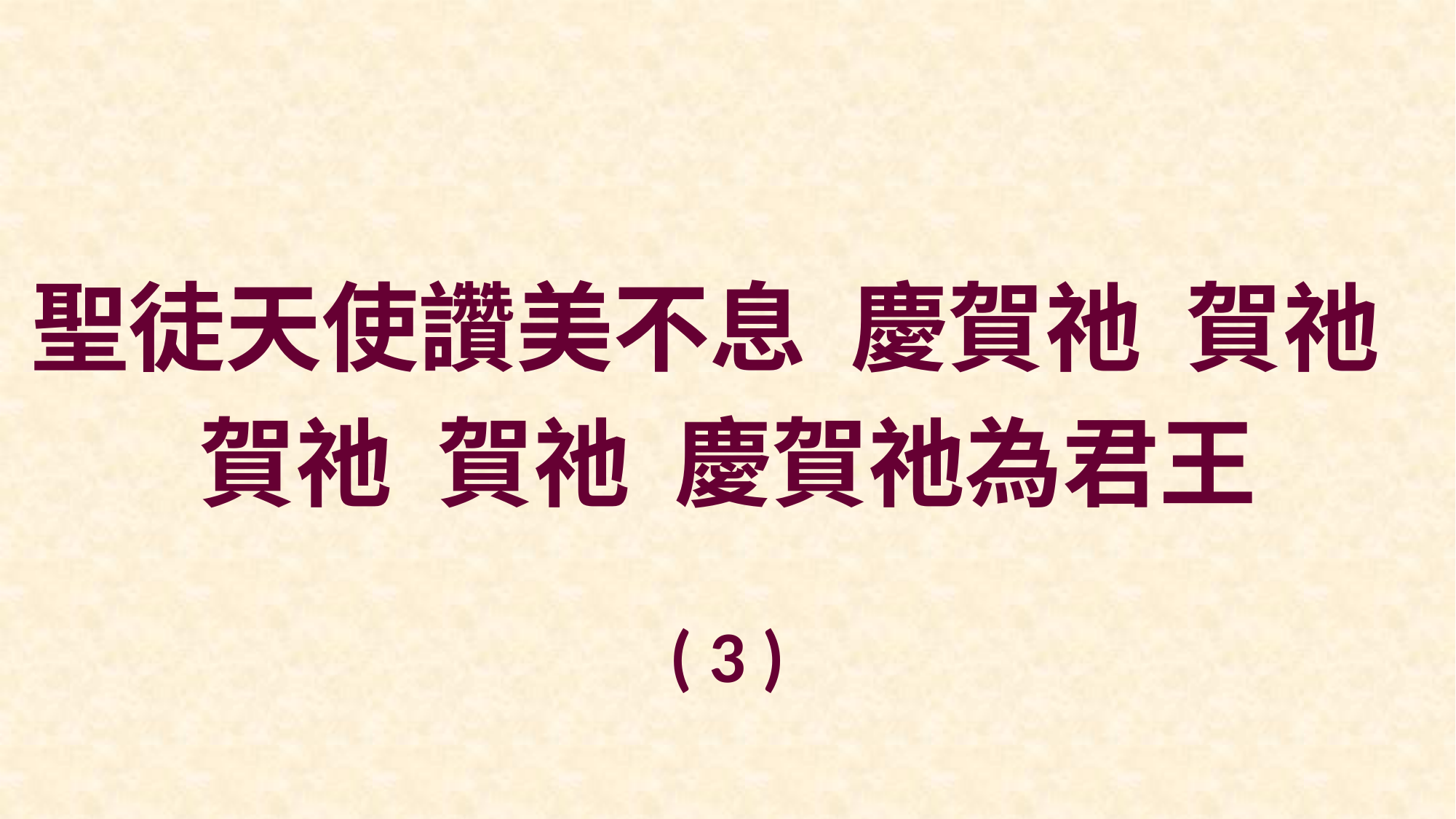

聖徒天使讚美不息  慶賀祂  賀祂
賀祂  賀祂  慶賀祂為君王
( 3 )